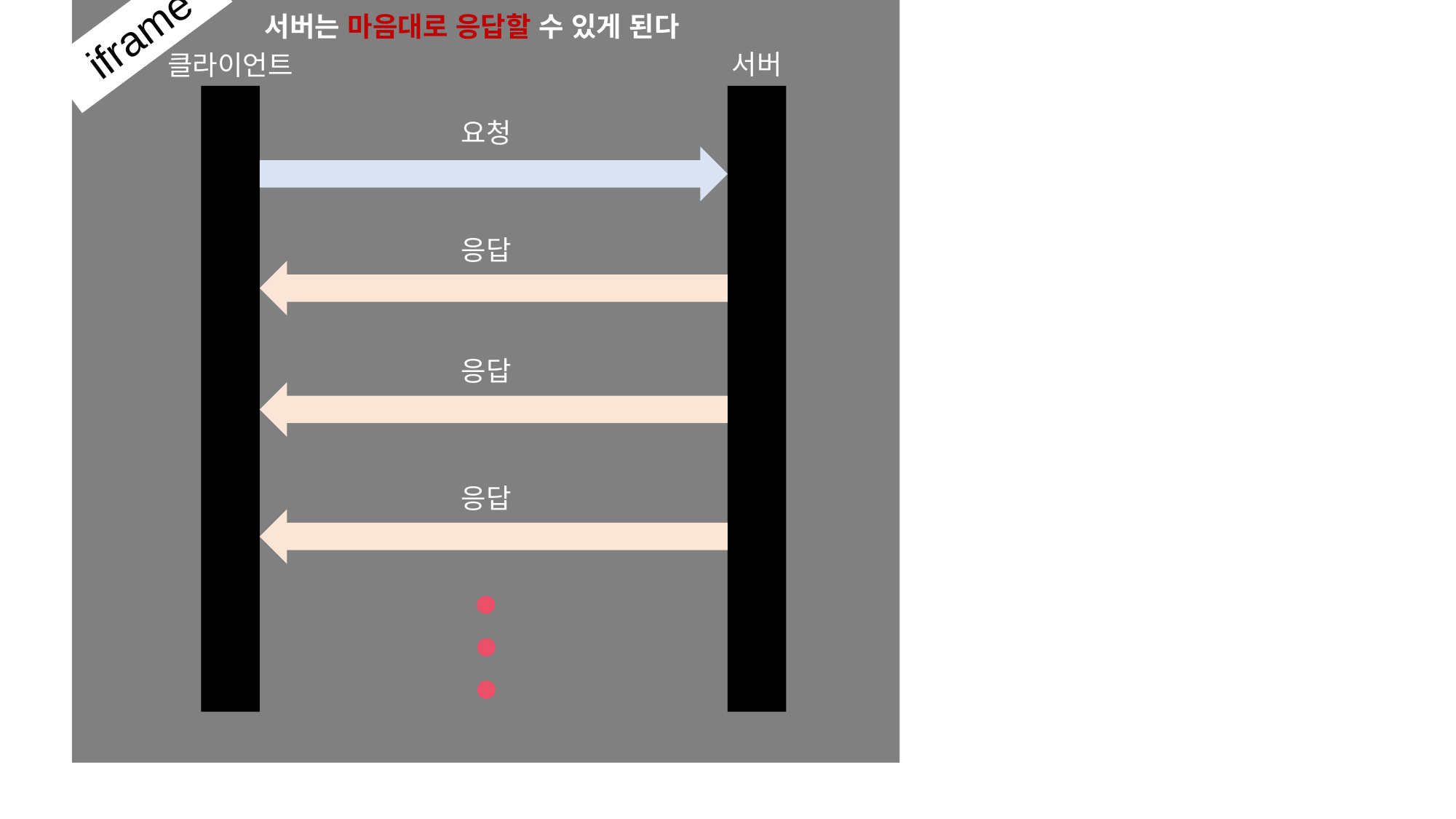

iframe
서버는 마음대로 응답할 수 있게 된다
서버
클라이언트

요청

응답

응답

응답